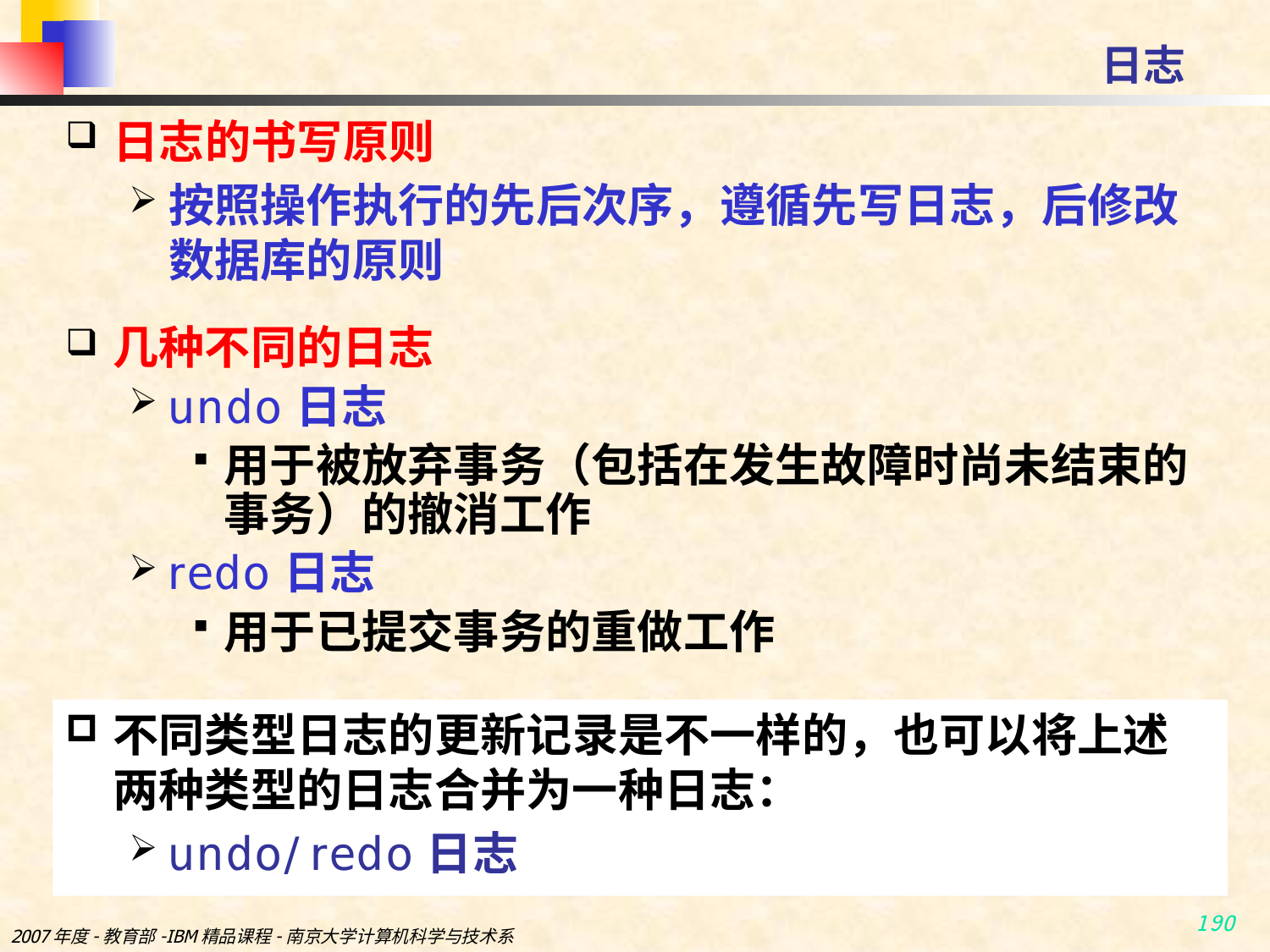

# 日志
日志的书写原则
按照操作执行的先后次序，遵循先写日志，后修改数据库的原则
几种不同的日志
undo日志
用于被放弃事务（包括在发生故障时尚未结束的事务）的撤消工作
redo日志
用于已提交事务的重做工作
不同类型日志的更新记录是不一样的，也可以将上述两种类型的日志合并为一种日志：
undo/redo日志
190